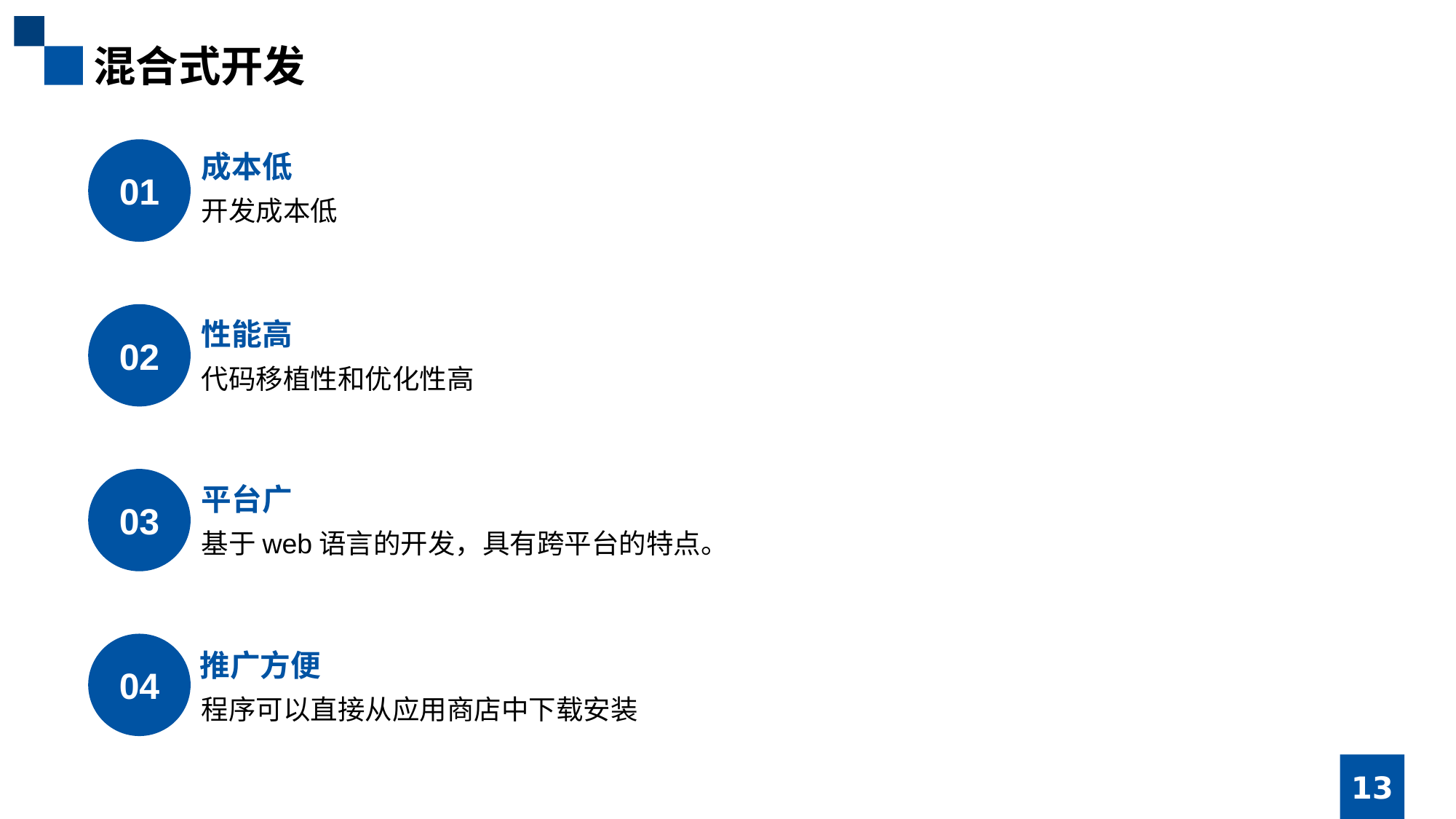

混合式开发
01
成本低
开发成本低
02
性能高
代码移植性和优化性高
03
平台广
基于web语言的开发，具有跨平台的特点。
04
推广方便
程序可以直接从应用商店中下载安装
13